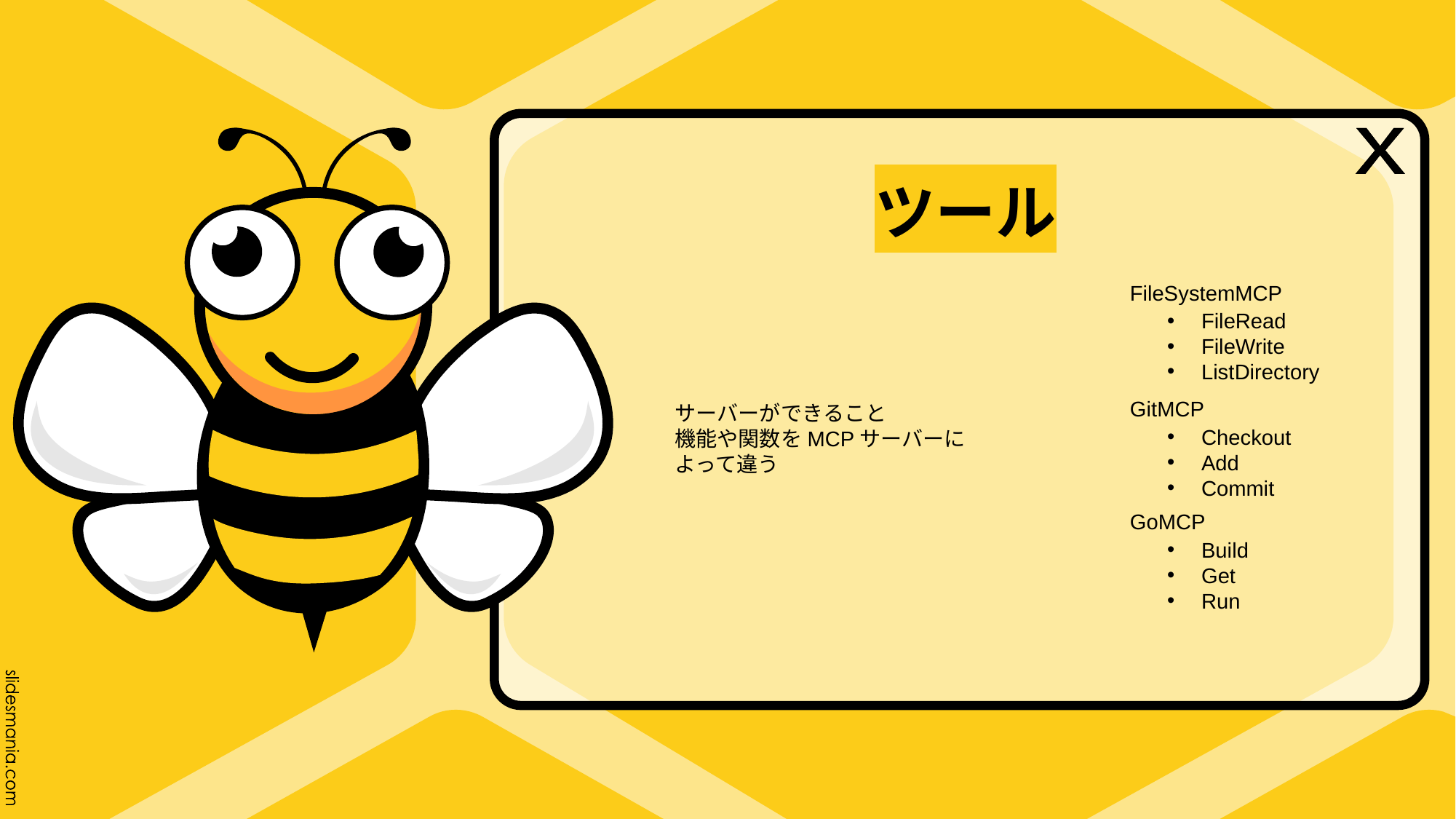

x
# ツール
FileSystemMCP

FileRead
FileWrite
ListDirectory
GitMCP

Checkout
Add
Commit
サーバーができること
機能や関数をMCPサーバーによって違う
GoMCP

Build
Get
Run